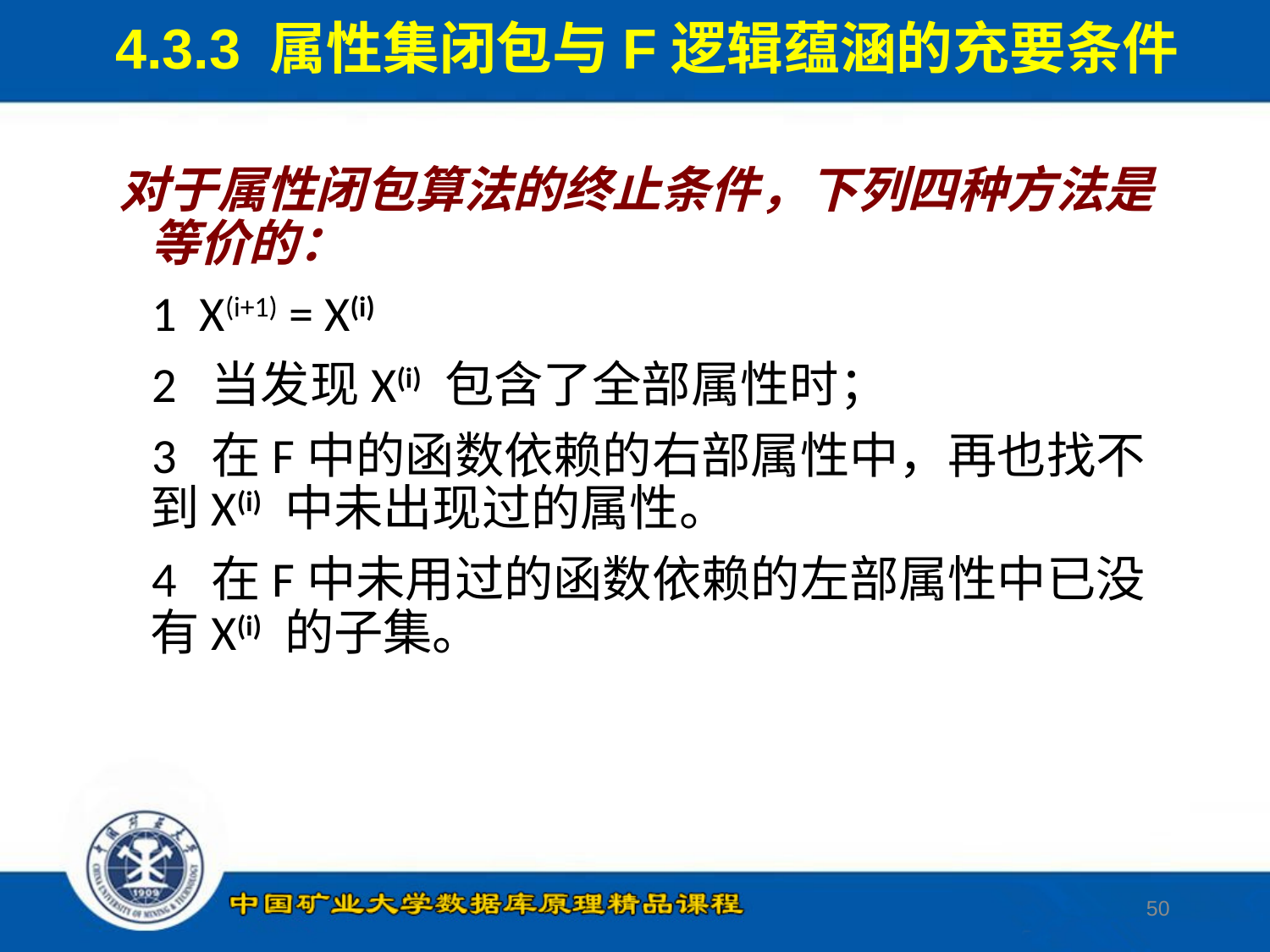

4.3.3 属性集闭包与F逻辑蕴涵的充要条件
对于属性闭包算法的终止条件，下列四种方法是等价的：
   1  X(i+1) = X(i)
   2  当发现X(i) 包含了全部属性时；
   3  在F中的函数依赖的右部属性中，再也找不到X(i) 中未出现过的属性。
   4  在F中未用过的函数依赖的左部属性中已没有X(i) 的子集。
50